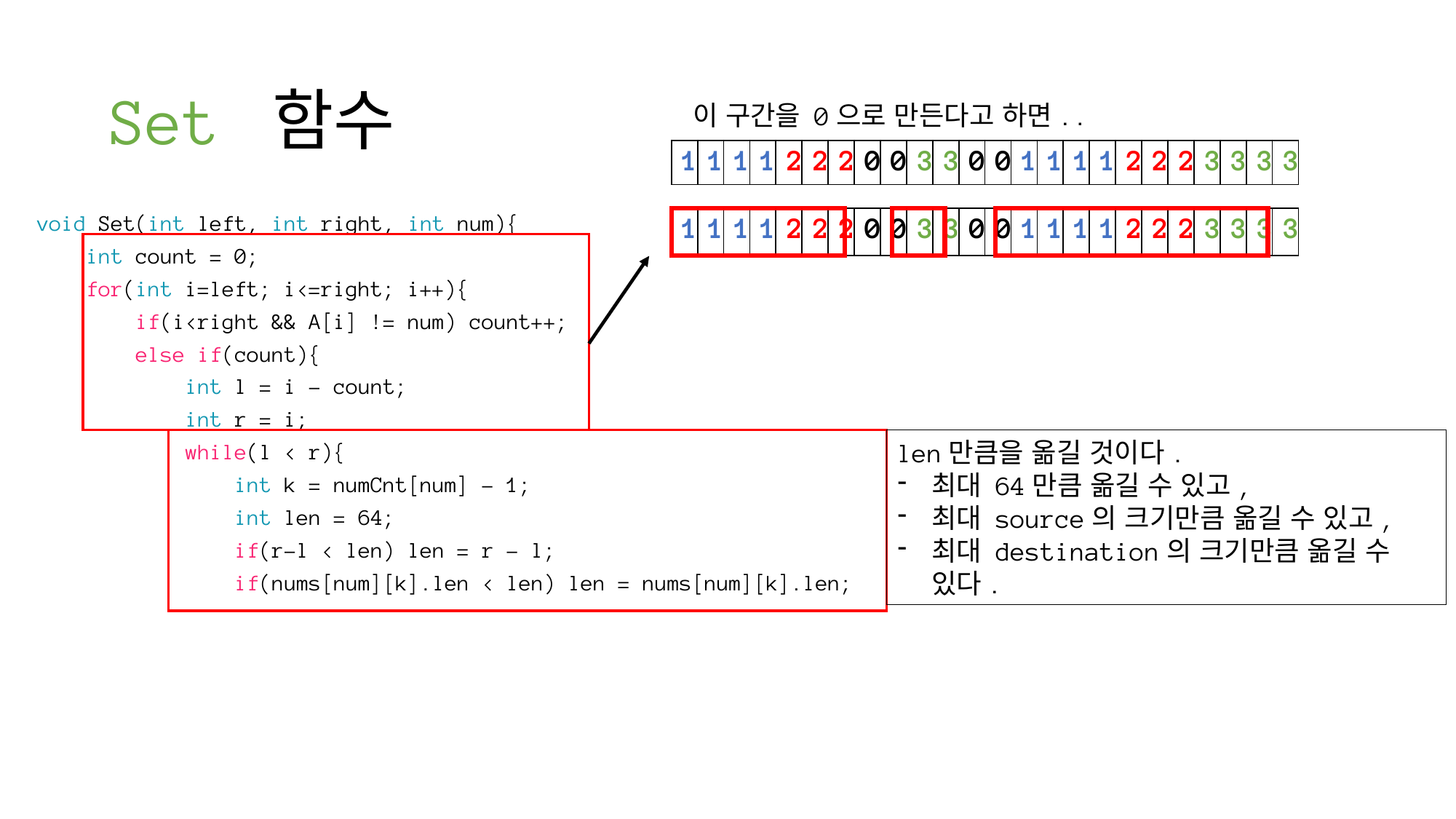

# Set 함수
이 구간을 0으로 만든다고 하면..
| 1 | 1 | 1 | 1 | 2 | 2 | 2 | 0 | 0 | 3 | 3 | 0 | 0 | 1 | 1 | 1 | 1 | 2 | 2 | 2 | 3 | 3 | 3 | 3 |
| --- | --- | --- | --- | --- | --- | --- | --- | --- | --- | --- | --- | --- | --- | --- | --- | --- | --- | --- | --- | --- | --- | --- | --- |
void Set(int left, int right, int num){
    int count = 0;
    for(int i=left; i<=right; i++){
        if(i<right && A[i] != num) count++;
        else if(count){
            int l = i - count;
            int r = i;
            while(l < r){
                int k = numCnt[num] - 1;
                int len = 64;
                if(r-l < len) len = r - l;
                if(nums[num][k].len < len) len = nums[num][k].len;

| 1 | 1 | 1 | 1 | 2 | 2 | 2 | 0 | 0 | 3 | 3 | 0 | 0 | 1 | 1 | 1 | 1 | 2 | 2 | 2 | 3 | 3 | 3 | 3 |
| --- | --- | --- | --- | --- | --- | --- | --- | --- | --- | --- | --- | --- | --- | --- | --- | --- | --- | --- | --- | --- | --- | --- | --- |

len만큼을 옮길 것이다.
최대 64만큼 옮길 수 있고,
최대 source의 크기만큼 옮길 수 있고,
최대 destination의 크기만큼 옮길 수 있다.